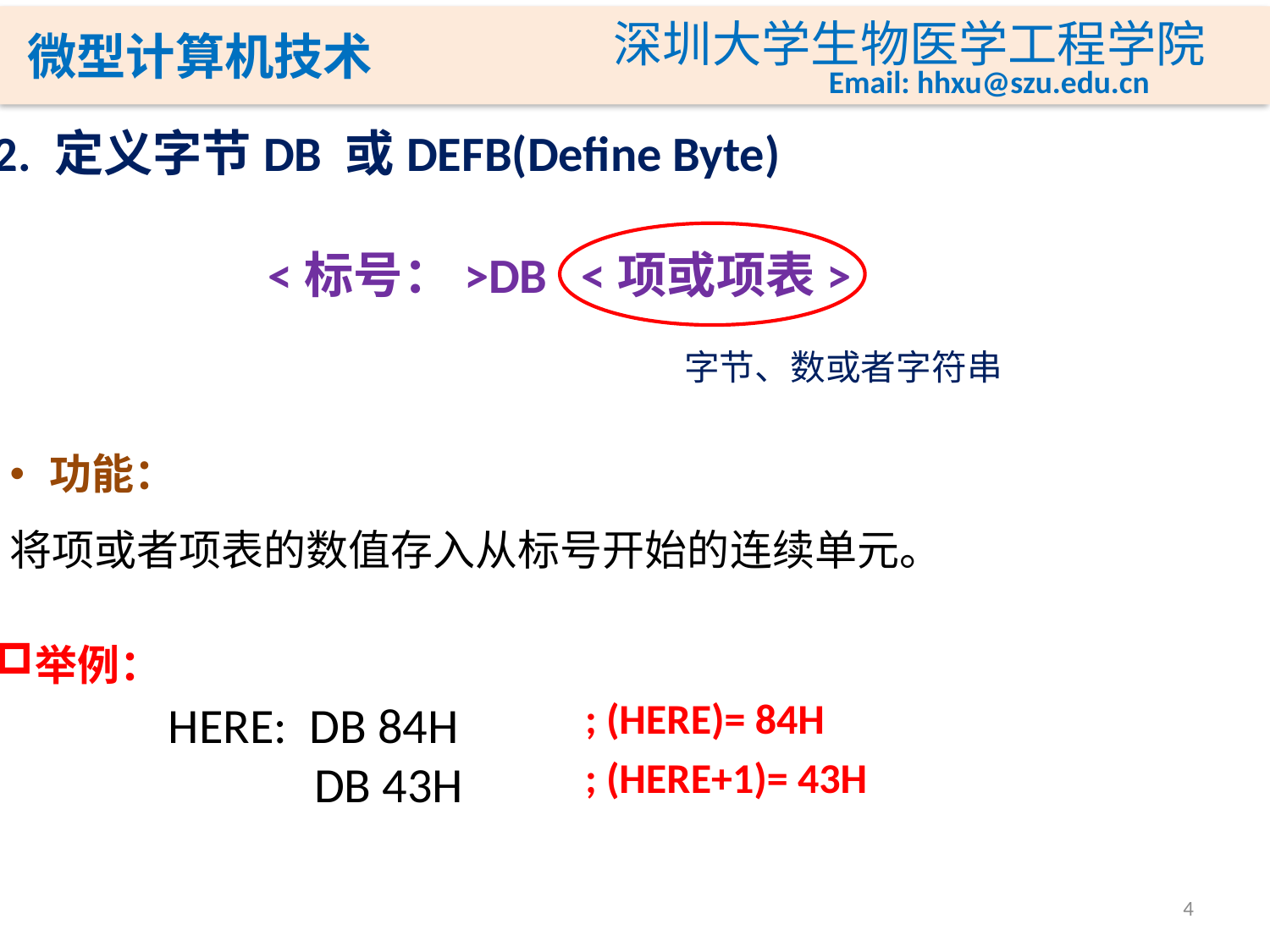

2. 定义字节DB 或DEFB(Define Byte)

<标号：>DB   <项或项表>
字节、数或者字符串
功能：
将项或者项表的数值存入从标号开始的连续单元。
举例：
; (HERE)= 84H
HERE:  DB 84H
             DB 43H
; (HERE+1)= 43H
4